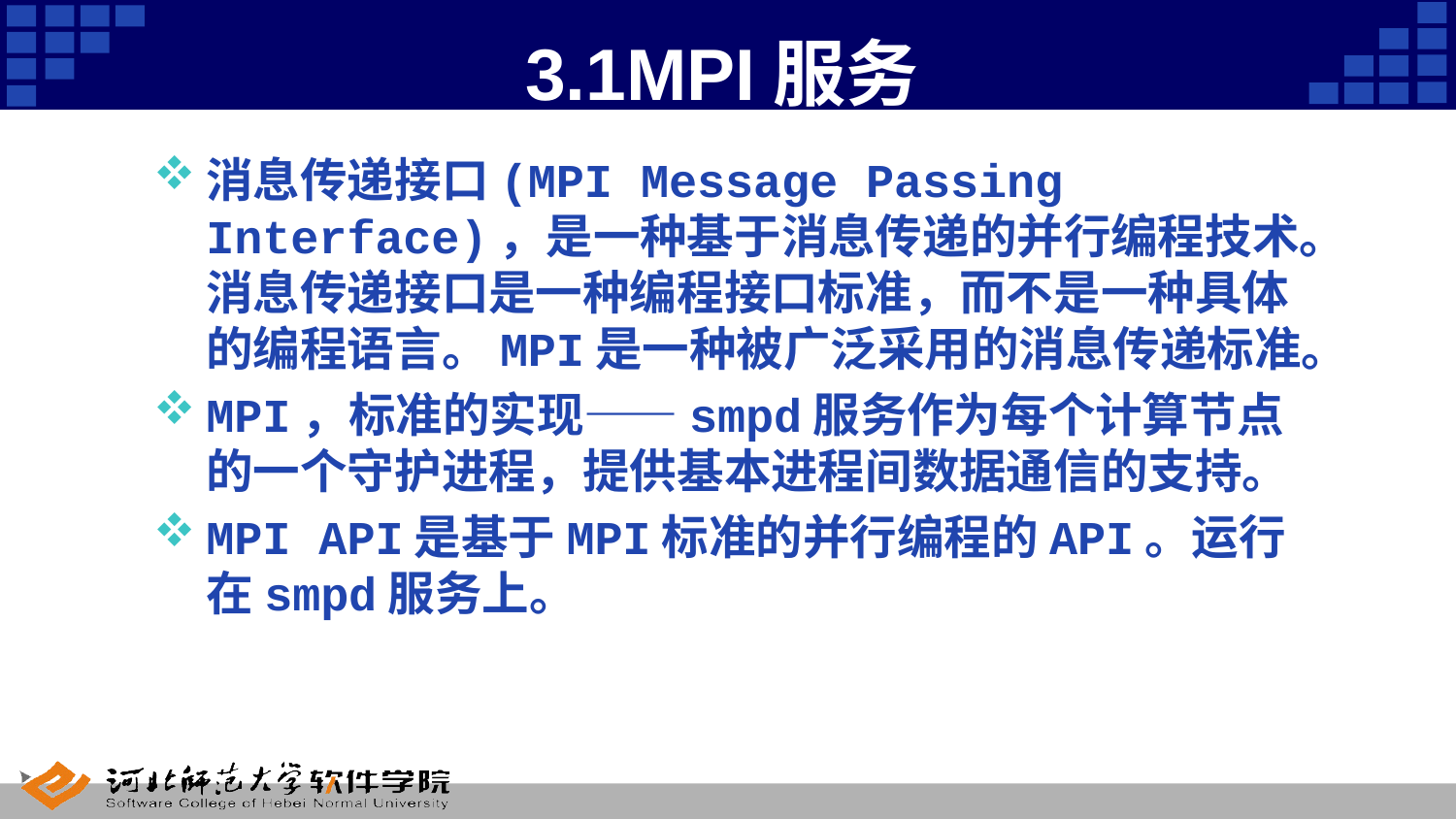

# 3.1MPI服务
消息传递接口(MPI Message Passing Interface)，是一种基于消息传递的并行编程技术。消息传递接口是一种编程接口标准，而不是一种具体的编程语言。MPI是一种被广泛采用的消息传递标准。
MPI，标准的实现——smpd服务作为每个计算节点的一个守护进程，提供基本进程间数据通信的支持。
MPI API是基于MPI标准的并行编程的API。运行在smpd服务上。